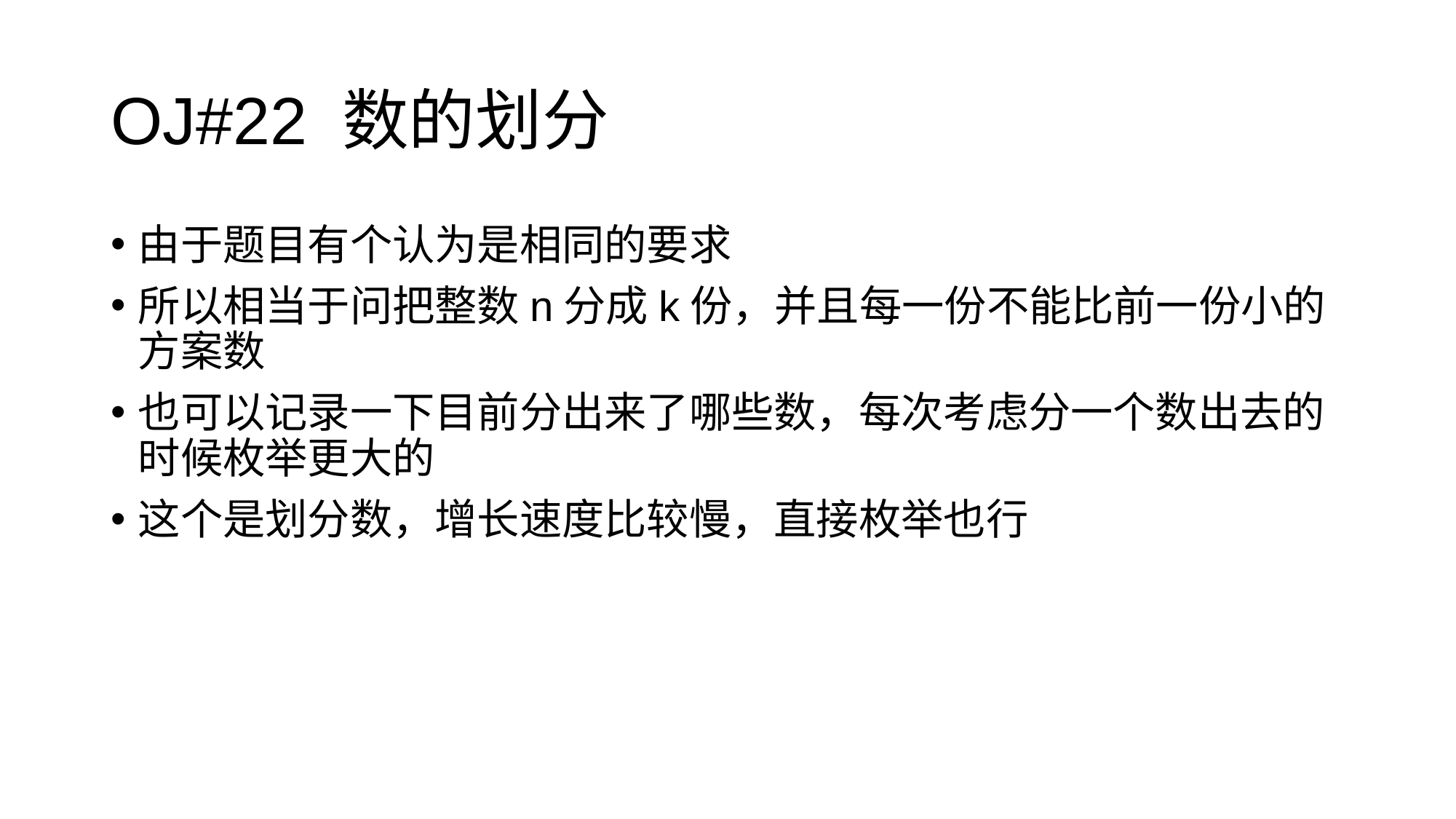

# OJ#22 数的划分
由于题目有个认为是相同的要求
所以相当于问把整数n分成k份，并且每一份不能比前一份小的方案数
也可以记录一下目前分出来了哪些数，每次考虑分一个数出去的时候枚举更大的
这个是划分数，增长速度比较慢，直接枚举也行